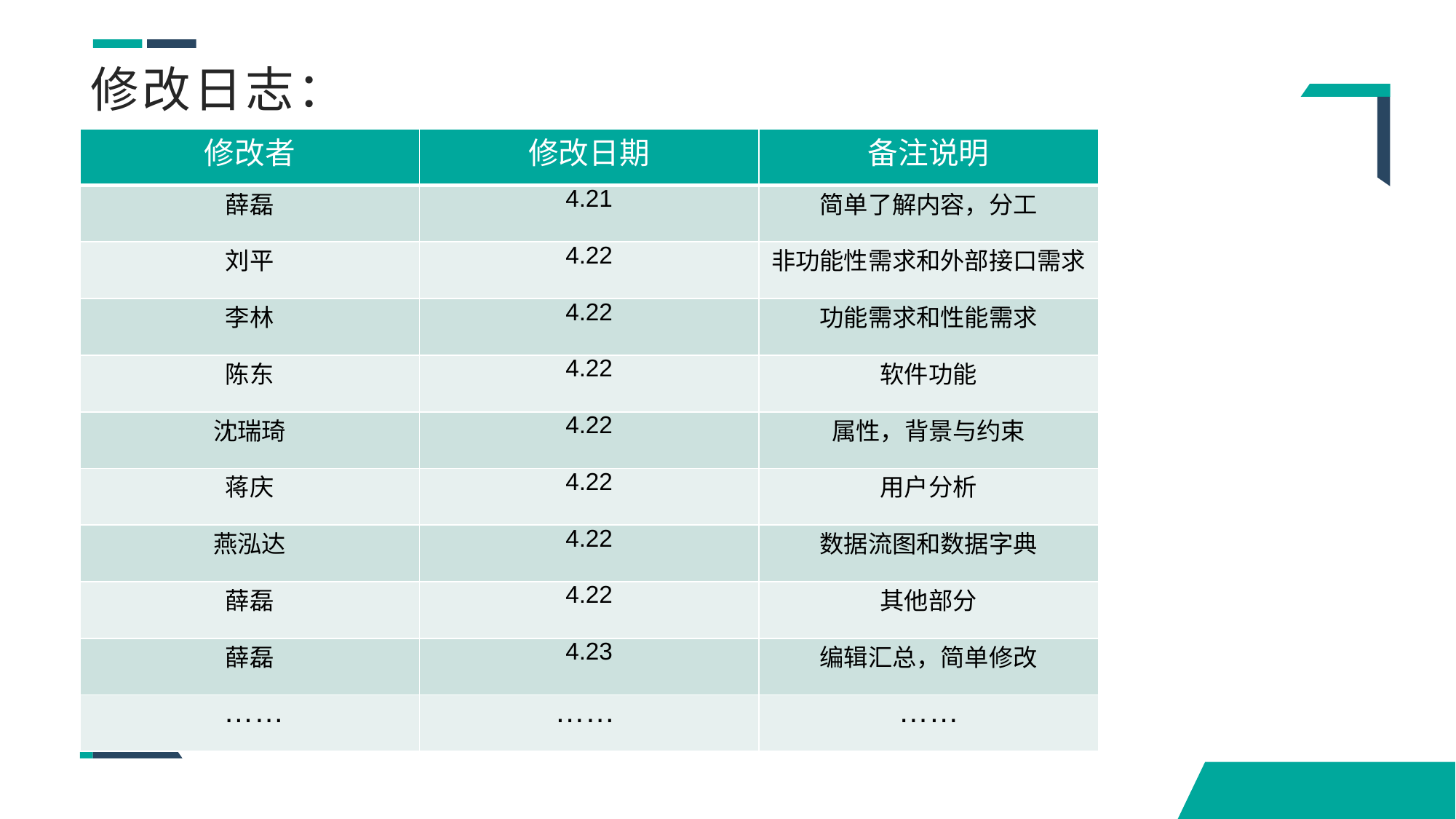

# 修改日志：
| 修改者 | 修改日期 | 备注说明 |
| --- | --- | --- |
| 薛磊 | 4.21 | 简单了解内容，分工 |
| 刘平 | 4.22 | 非功能性需求和外部接口需求 |
| 李林 | 4.22 | 功能需求和性能需求 |
| 陈东 | 4.22 | 软件功能 |
| 沈瑞琦 | 4.22 | 属性，背景与约束 |
| 蒋庆 | 4.22 | 用户分析 |
| 燕泓达 | 4.22 | 数据流图和数据字典 |
| 薛磊 | 4.22 | 其他部分 |
| 薛磊 | 4.23 | 编辑汇总，简单修改 |
| …… | …… | …… |